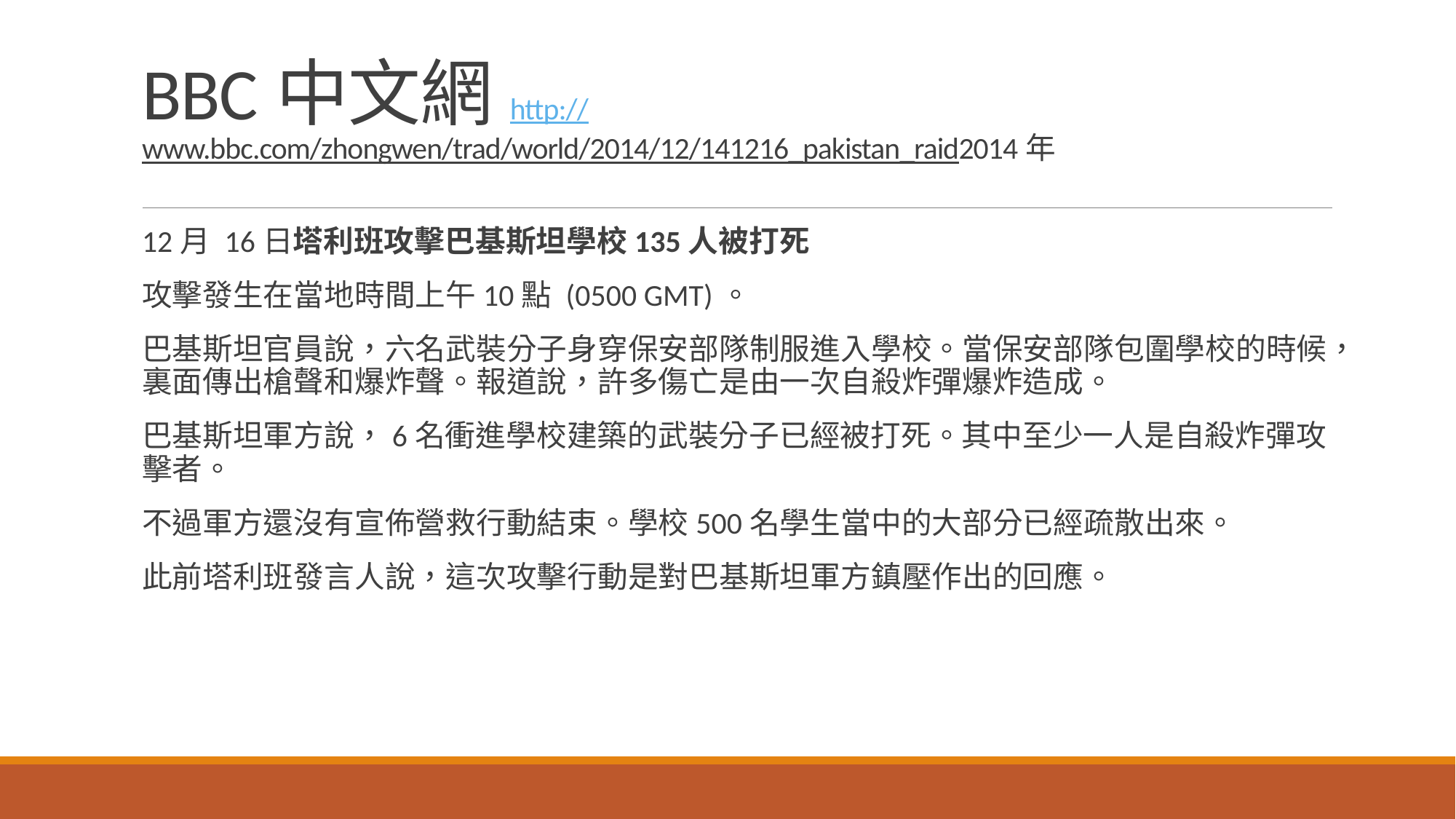

# BBC中文網http://www.bbc.com/zhongwen/trad/world/2014/12/141216_pakistan_raid2014年
12月 16日塔利班攻擊巴基斯坦學校135人被打死
攻擊發生在當地時間上午10點 (0500 GMT)。
巴基斯坦官員說，六名武裝分子身穿保安部隊制服進入學校。當保安部隊包圍學校的時候，裏面傳出槍聲和爆炸聲。報道說，許多傷亡是由一次自殺炸彈爆炸造成。
巴基斯坦軍方說，6名衝進學校建築的武裝分子已經被打死。其中至少一人是自殺炸彈攻擊者。
不過軍方還沒有宣佈營救行動結束。學校500名學生當中的大部分已經疏散出來。
此前塔利班發言人說，這次攻擊行動是對巴基斯坦軍方鎮壓作出的回應。